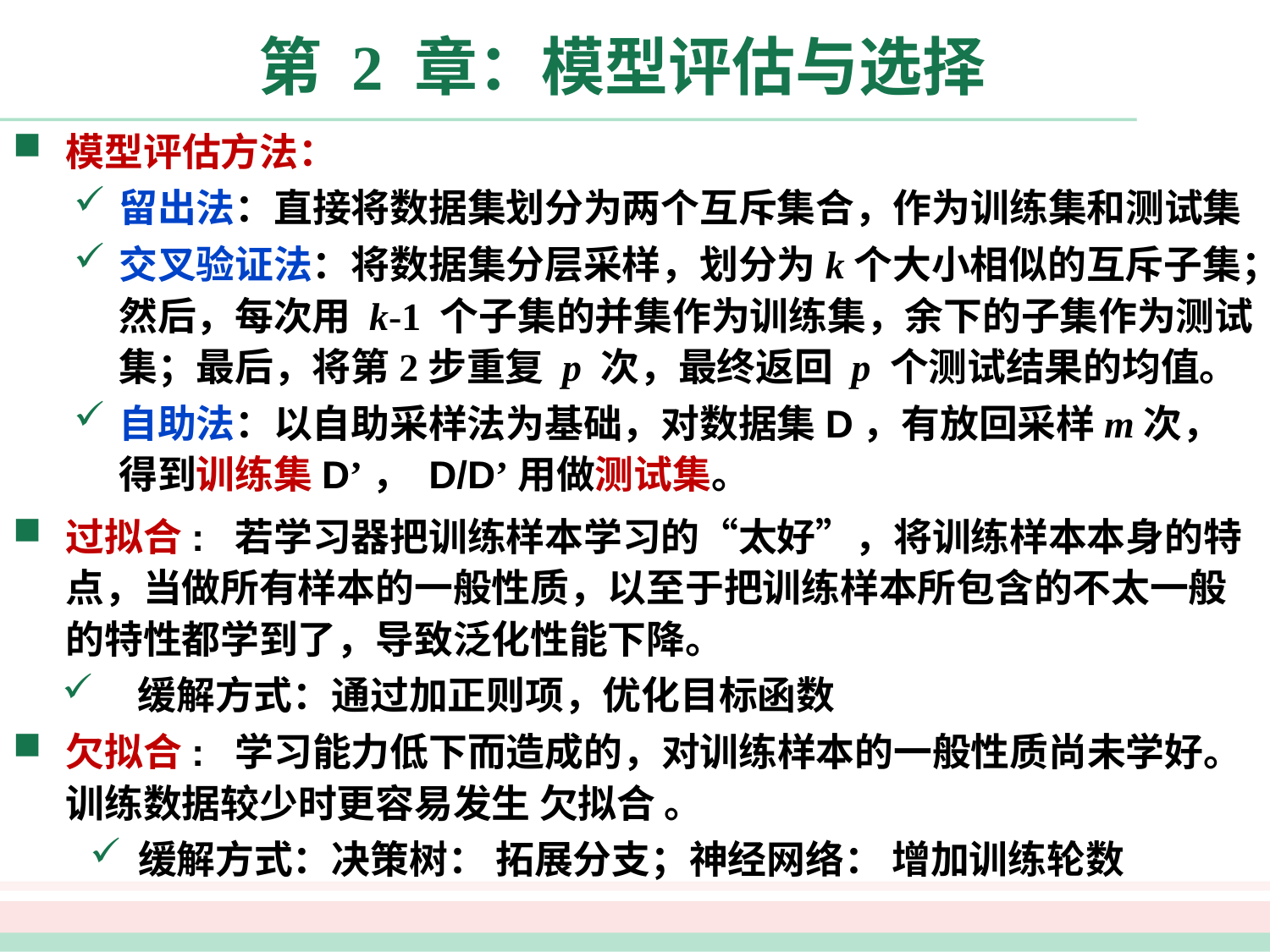

# 第 2 章：模型评估与选择
模型评估方法：
留出法：直接将数据集划分为两个互斥集合，作为训练集和测试集
交叉验证法：将数据集分层采样，划分为k个大小相似的互斥子集；然后，每次用 k-1 个子集的并集作为训练集，余下的子集作为测试集；最后，将第2步重复 p 次，最终返回 p 个测试结果的均值。
自助法：以自助采样法为基础，对数据集D，有放回采样m次，得到训练集D’， D/D’用做测试集。
过拟合:  若学习器把训练样本学习的“太好”，将训练样本本身的特点，当做所有样本的一般性质，以至于把训练样本所包含的不太一般的特性都学到了，导致泛化性能下降。
缓解方式：通过加正则项，优化目标函数
欠拟合:  学习能力低下而造成的，对训练样本的一般性质尚未学好。训练数据较少时更容易发生 欠拟合 。
缓解方式：决策树： 拓展分支；神经网络： 增加训练轮数